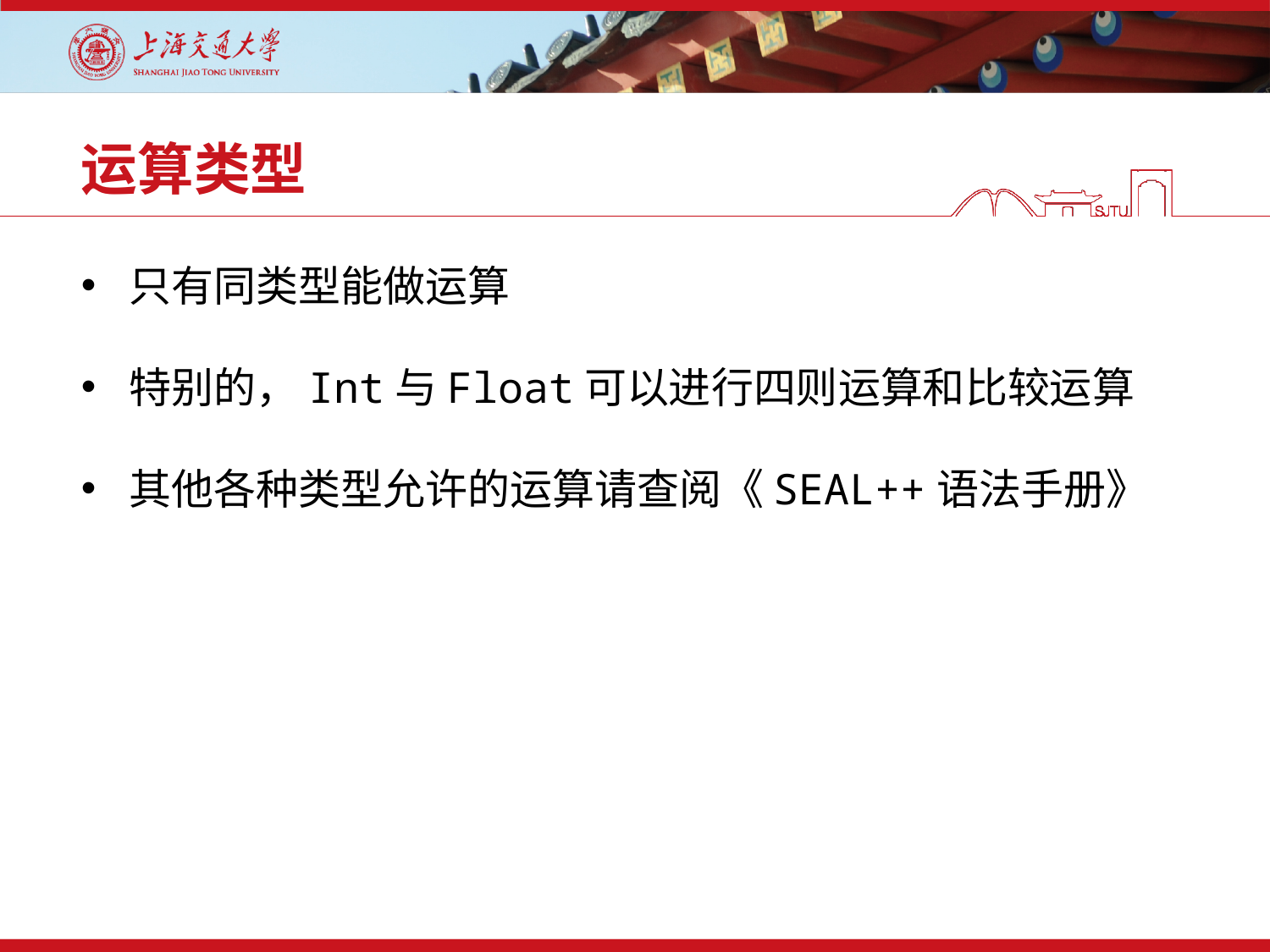

# 运算类型
只有同类型能做运算

特别的，Int与Float可以进行四则运算和比较运算

其他各种类型允许的运算请查阅《SEAL++语法手册》